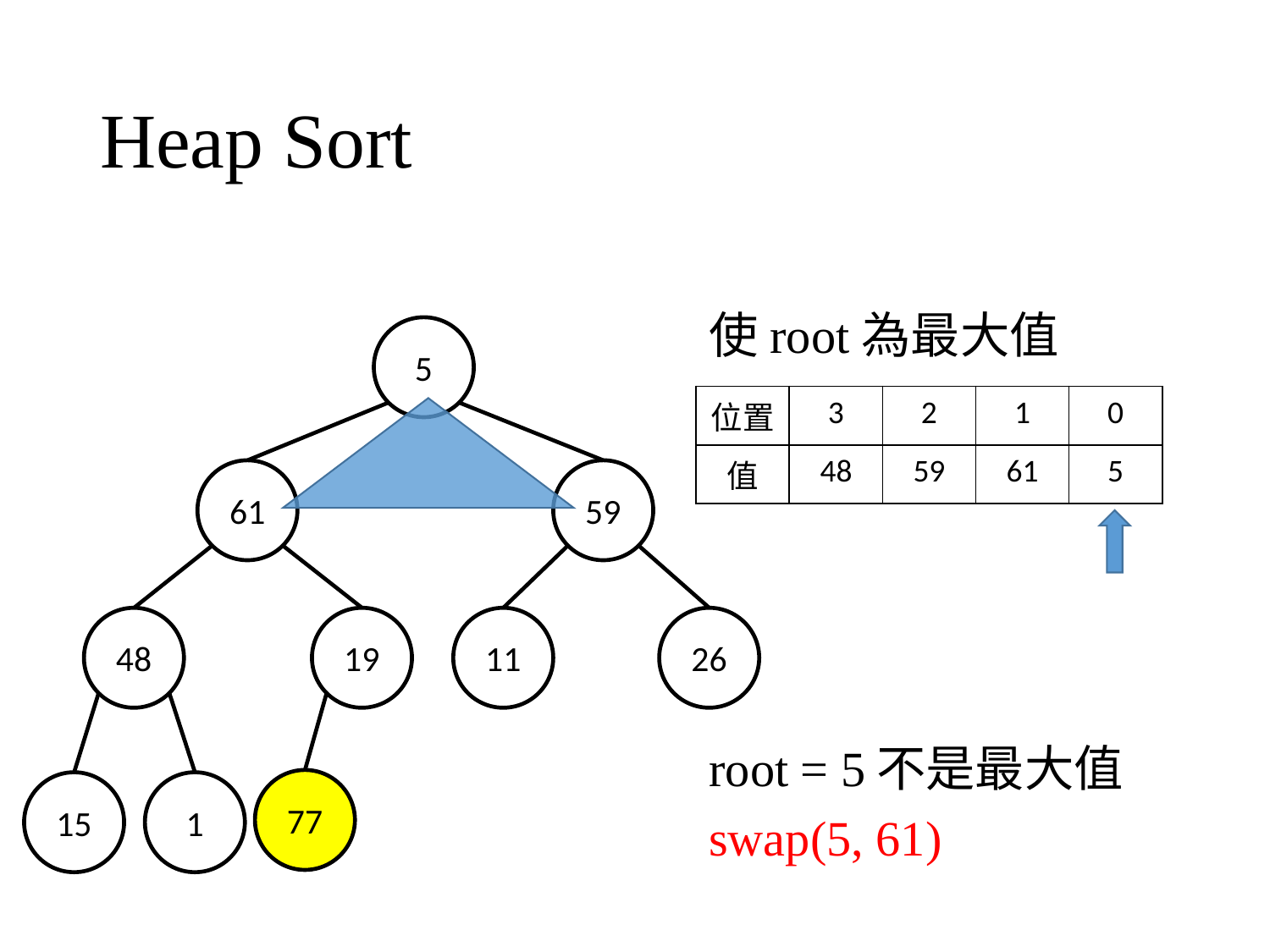

# Heap Sort
使root為最大值
5
61
59
48
19
11
26
77
15
1
| 位置 | 3 | 2 | 1 | 0 |
| --- | --- | --- | --- | --- |
| 值 | 48 | 59 | 61 | 5 |

root = 5不是最大值
swap(5, 61)